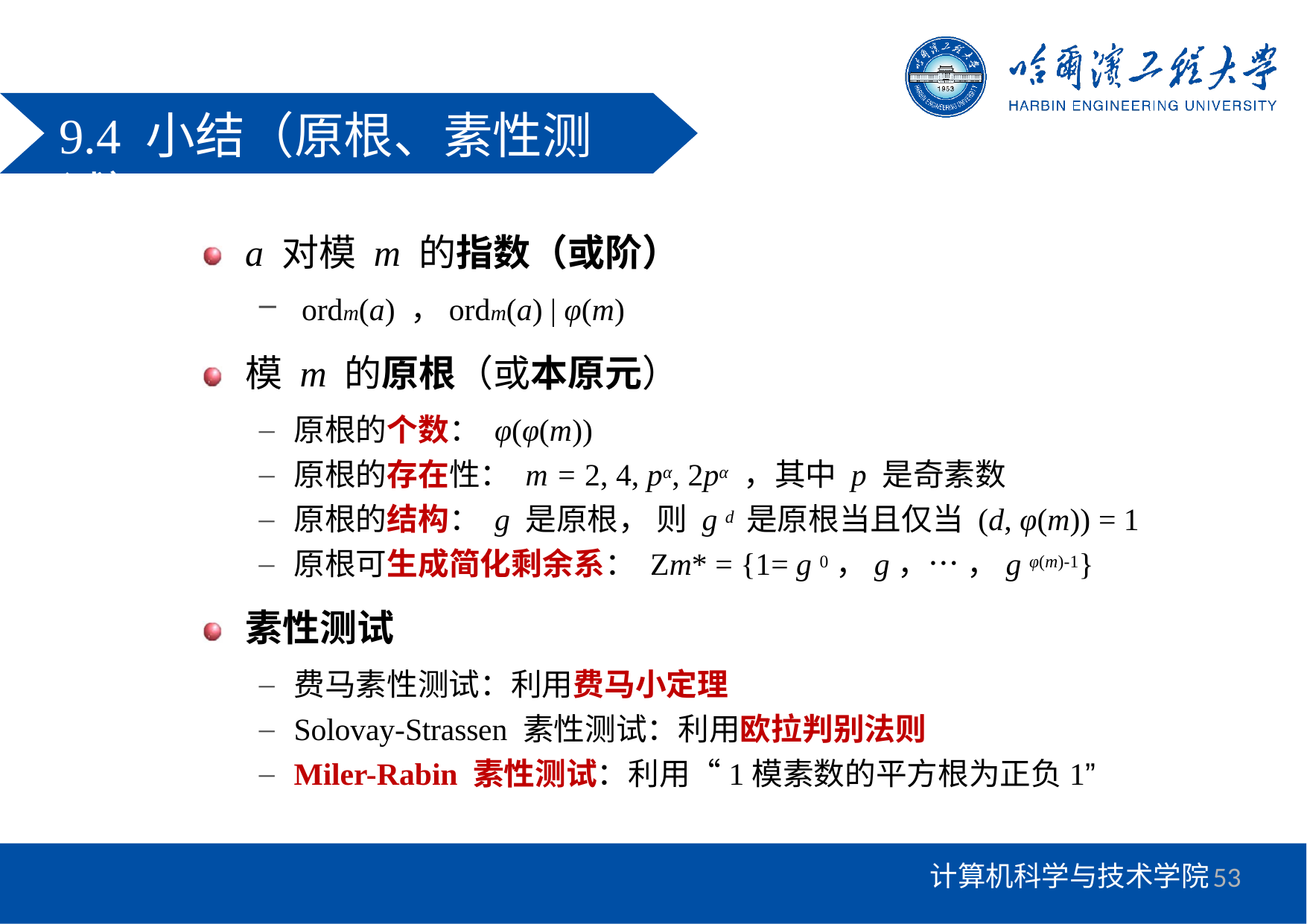

# 9.4 小结（原根、素性测试）
a 对模 m 的指数（或阶）
ordm(a) ，ordm(a) | φ(m)
模 m 的原根（或本原元）
原根的个数： φ(φ(m))
原根的存在性： m = 2, 4, pα, 2pα ，其中 p 是奇素数
原根的结构： g 是原根， 则 g d 是原根当且仅当 (d, φ(m)) = 1
原根可生成简化剩余系： Zm* = {1= g 0，g，⋯ ，g φ(m)-1}
素性测试
费马素性测试：利用费马小定理
Solovay-Strassen 素性测试：利用欧拉判别法则
Miler-Rabin 素性测试：利用“1模素数的平方根为正负1”

53